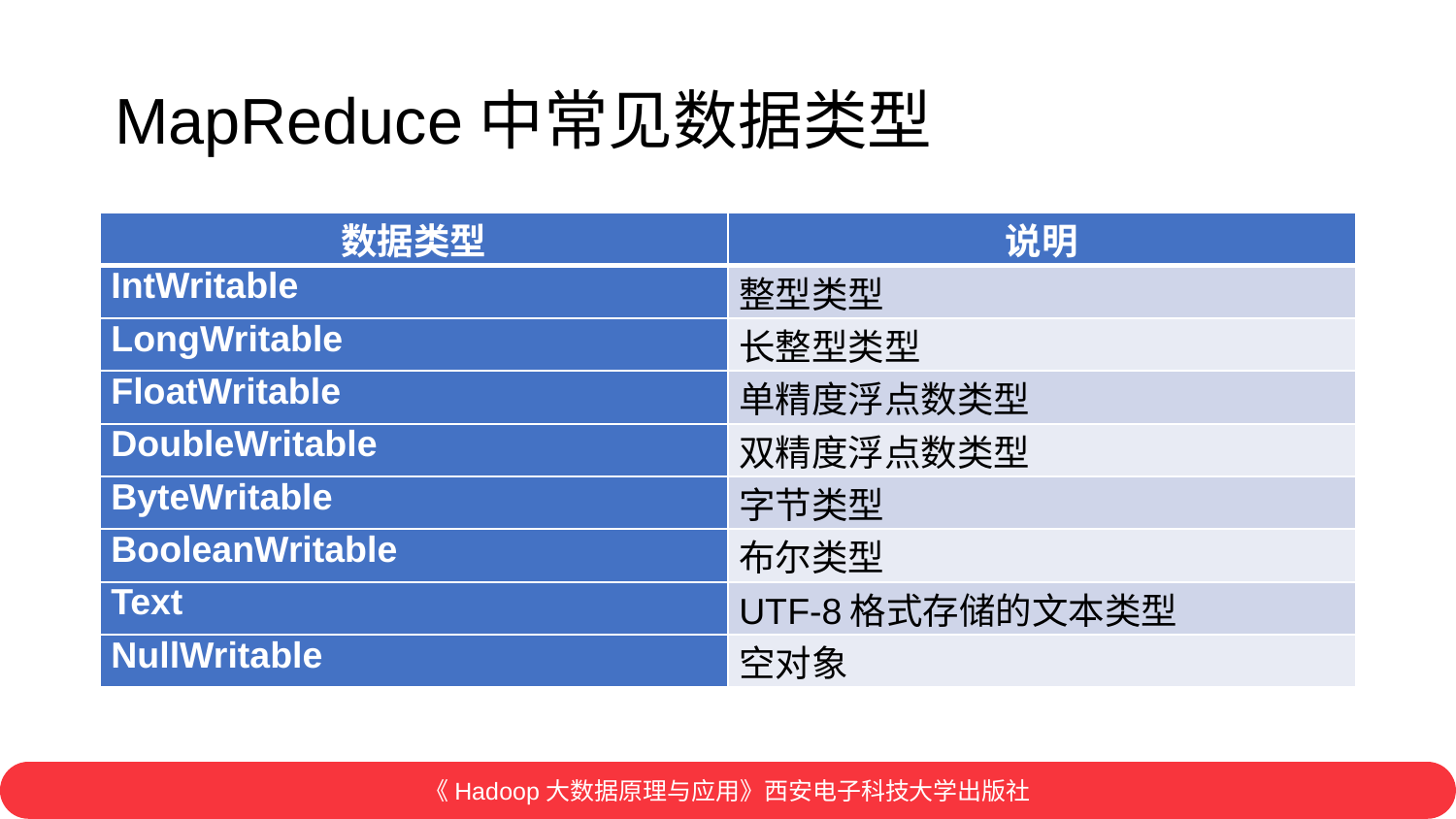

# MapReduce中常见数据类型
| 数据类型 | 说明 |
| --- | --- |
| IntWritable | 整型类型 |
| LongWritable | 长整型类型 |
| FloatWritable | 单精度浮点数类型 |
| DoubleWritable | 双精度浮点数类型 |
| ByteWritable | 字节类型 |
| BooleanWritable | 布尔类型 |
| Text | UTF-8格式存储的文本类型 |
| NullWritable | 空对象 |